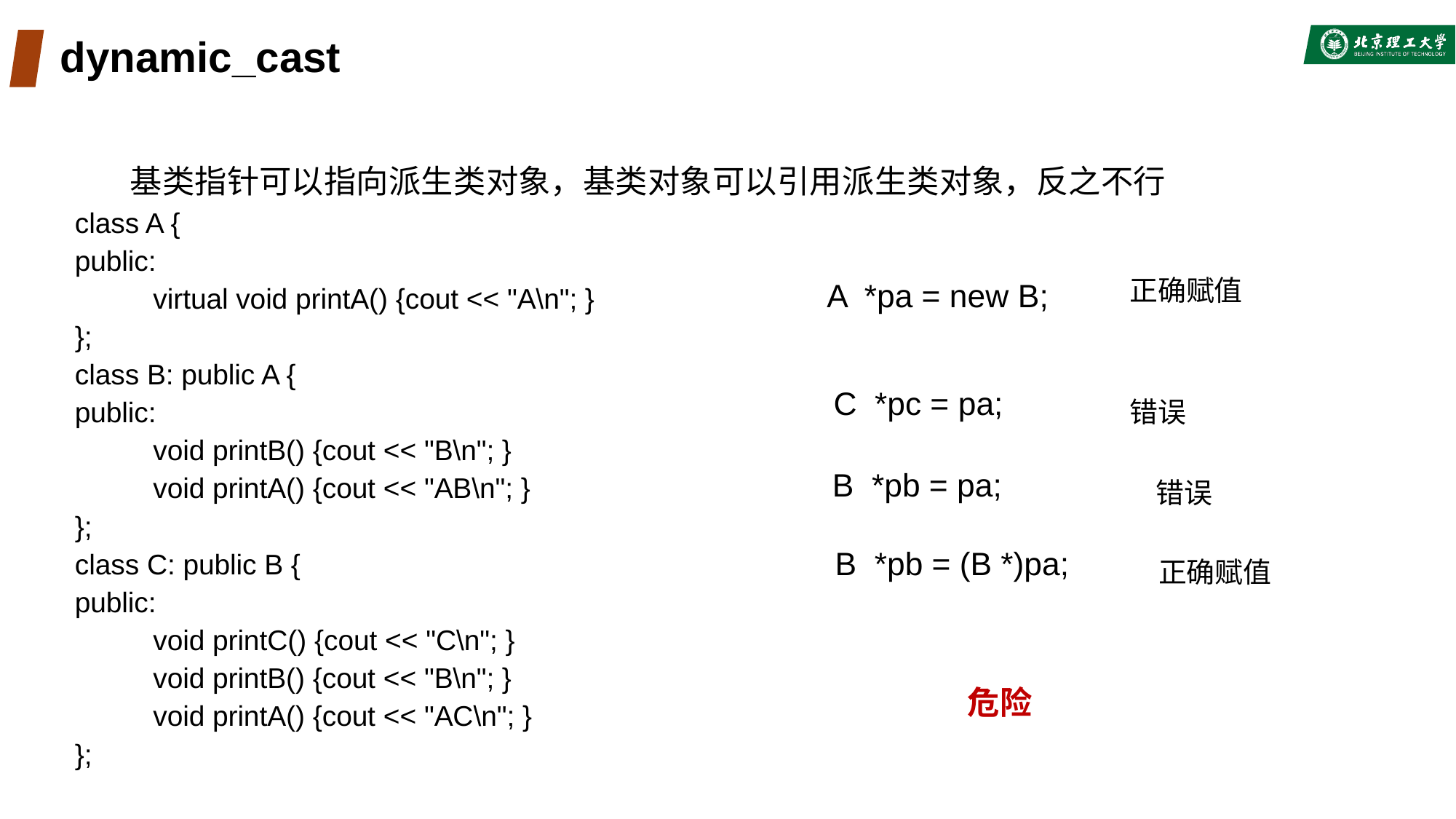

# dynamic_cast
基类指针可以指向派生类对象，基类对象可以引用派生类对象，反之不行
class A {
public:
          virtual void printA() {cout << "A\n"; }
};
class B: public A {
public:
          void printB() {cout << "B\n"; }
          void printA() {cout << "AB\n"; }
};
class C: public B {
public:
          void printC() {cout << "C\n"; }
          void printB() {cout << "B\n"; }
          void printA() {cout << "AC\n"; }
};
正确赋值
A  *pa = new B;
C  *pc = pa;
错误
B  *pb = pa;
错误
B  *pb = (B *)pa;
正确赋值
危险